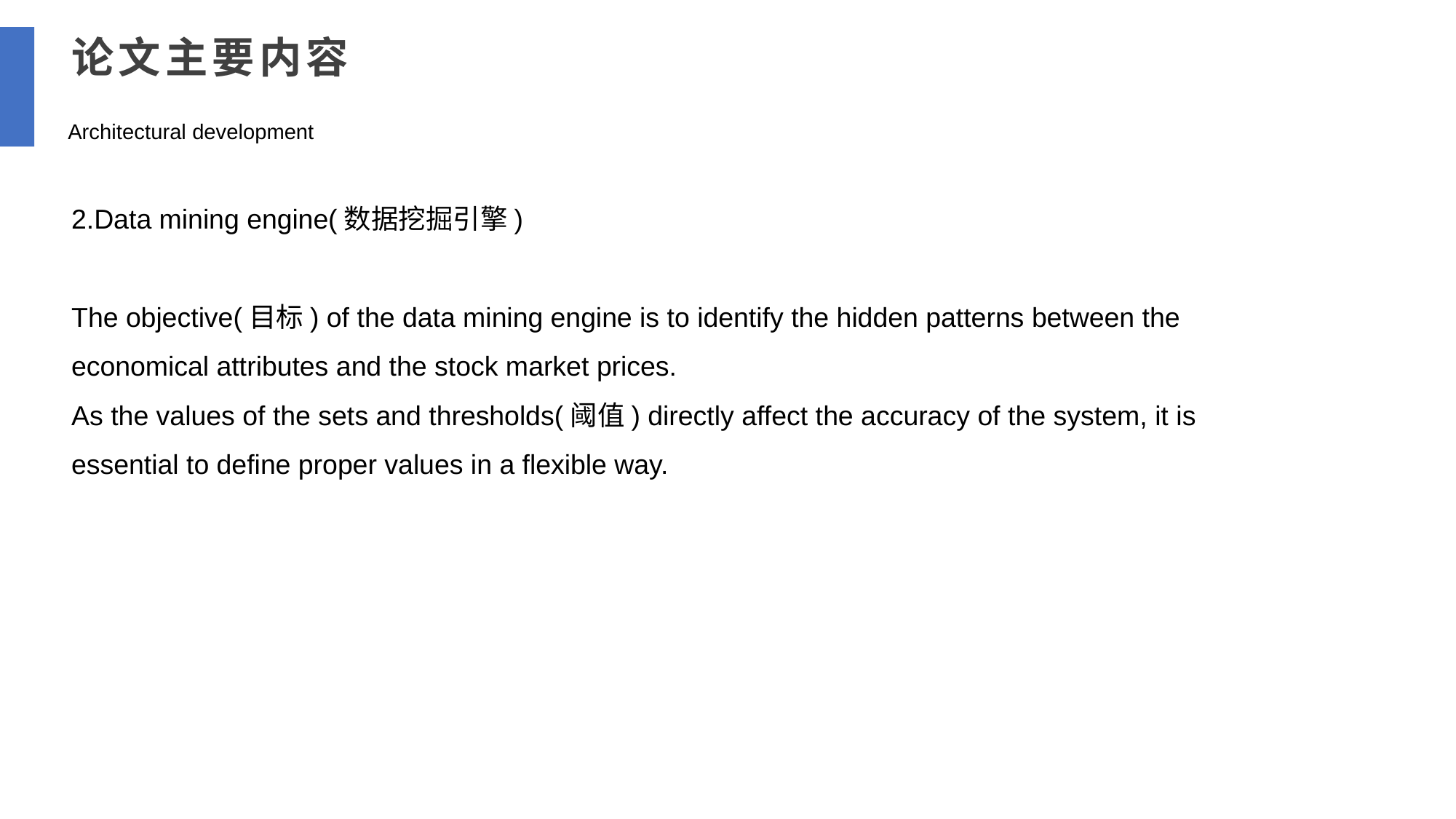

论文主要内容
Architectural development
2.Data mining engine(数据挖掘引擎)
The objective(目标) of the data mining engine is to identify the hidden patterns between the economical attributes and the stock market prices.
As the values of the sets and thresholds(阈值) directly affect the accuracy of the system, it is essential to define proper values in a flexible way.